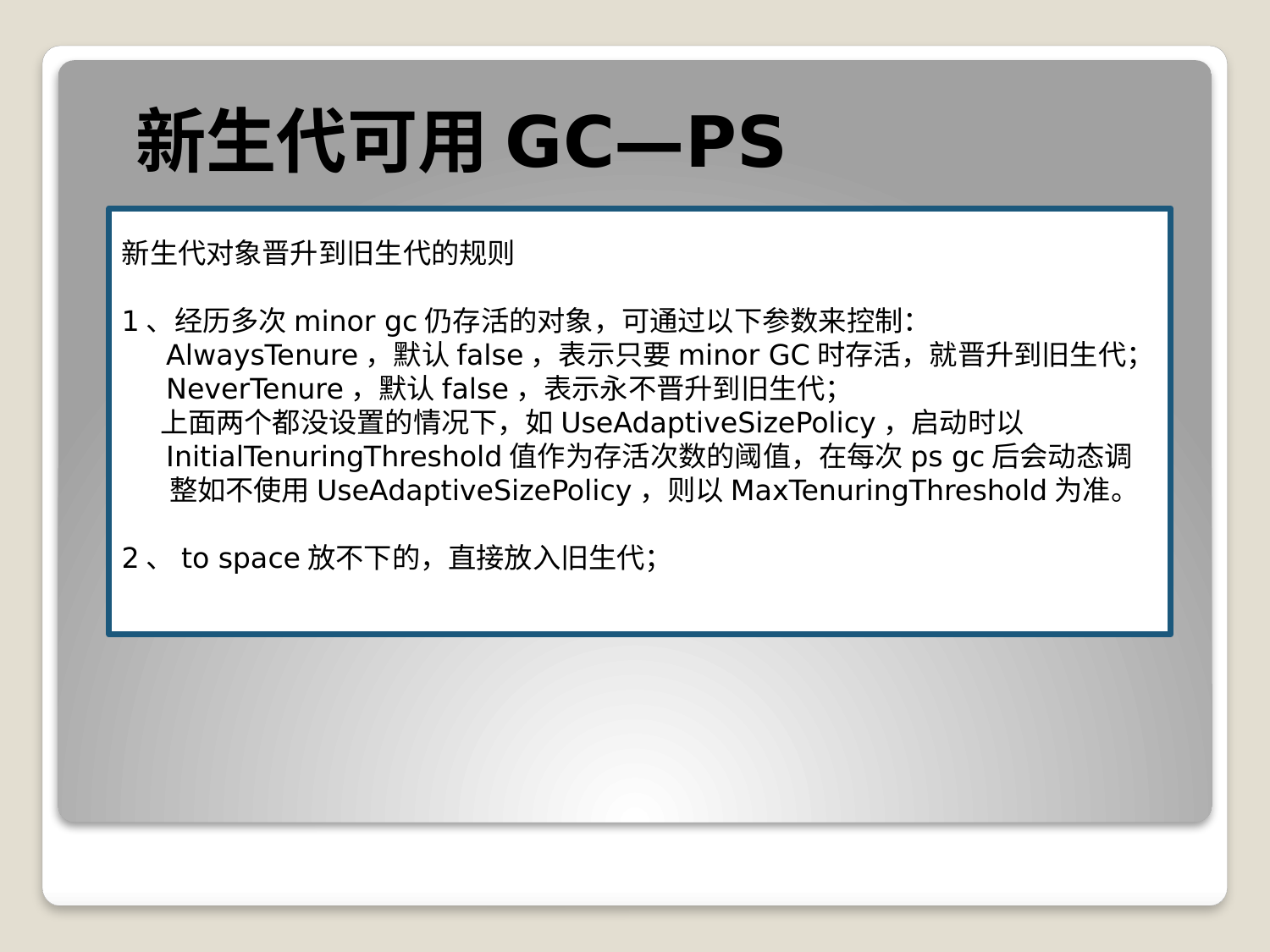

新生代可用GC—PS
新生代对象晋升到旧生代的规则

1、经历多次minor gc仍存活的对象，可通过以下参数来控制：
     AlwaysTenure，默认false，表示只要minor GC时存活，就晋升到旧生代；
     NeverTenure，默认false，表示永不晋升到旧生代；
     上面两个都没设置的情况下，如UseAdaptiveSizePolicy，启动时以
     InitialTenuringThreshold值作为存活次数的阈值，在每次ps gc后会动态调整如不使用UseAdaptiveSizePolicy，则以MaxTenuringThreshold为准。

2、to space放不下的，直接放入旧生代；